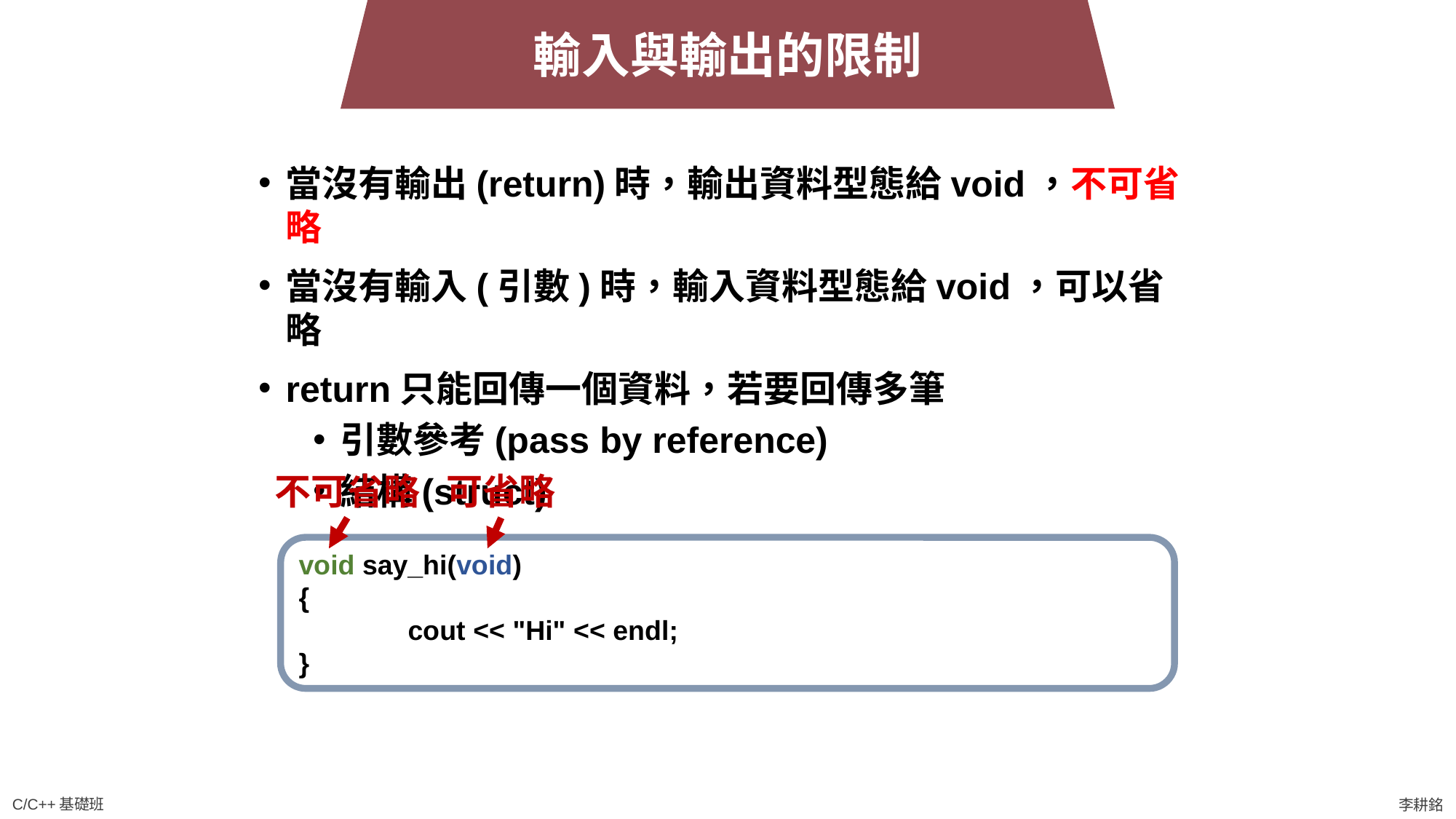

輸入與輸出的限制
當沒有輸出(return)時，輸出資料型態給void，不可省略
當沒有輸入(引數)時，輸入資料型態給void，可以省略
return只能回傳一個資料，若要回傳多筆
引數參考(pass by reference)
結構(struct)
不可省略
可省略
void say_hi(void)
{
	cout << "Hi" << endl;
}
C/C++基礎班
李耕銘